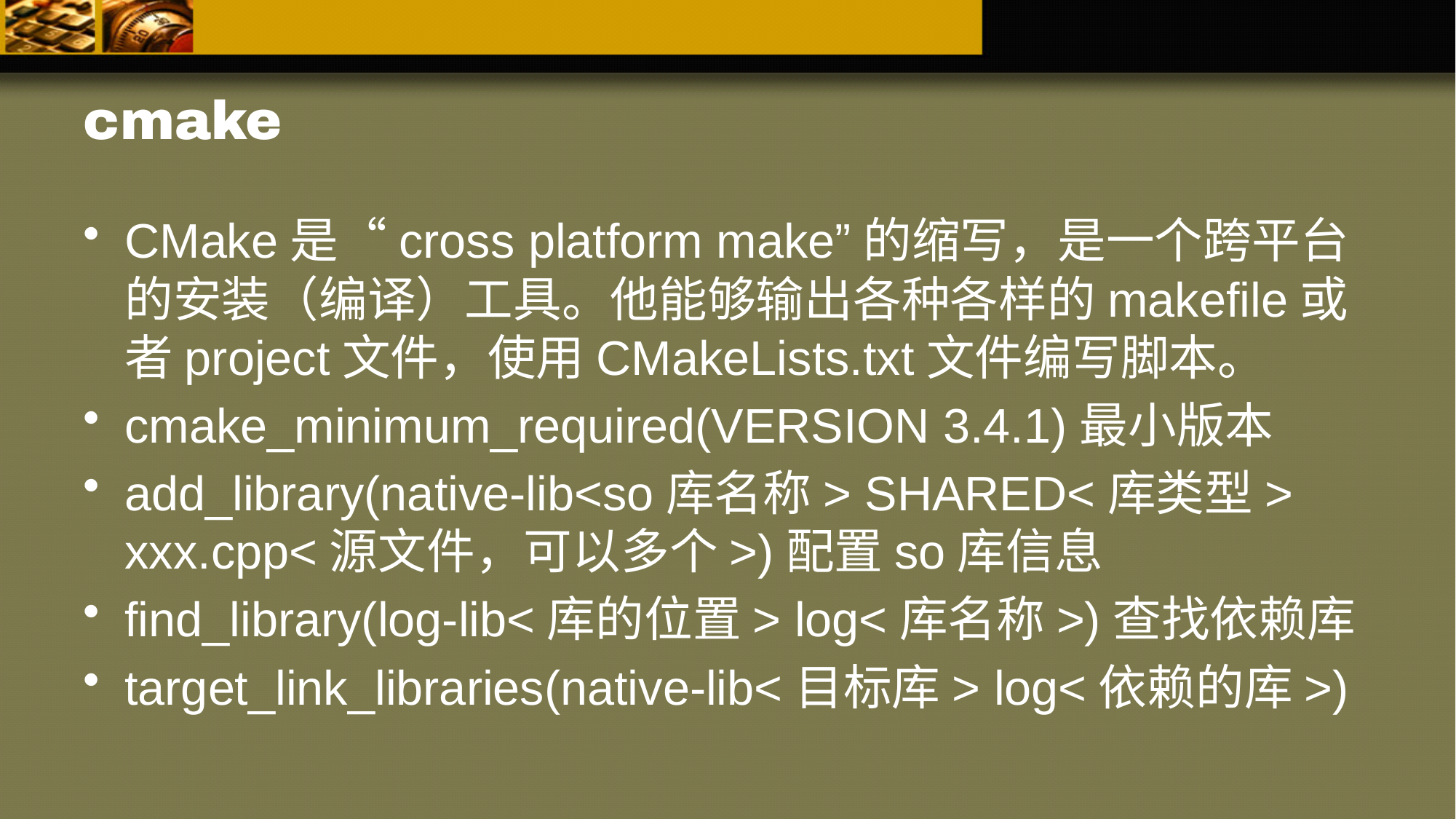

# cmake
CMake是“cross platform make”的缩写，是一个跨平台的安装（编译）工具。他能够输出各种各样的makefile或者project文件，使用CMakeLists.txt文件编写脚本。
cmake_minimum_required(VERSION 3.4.1)最小版本
add_library(native-lib<so库名称> SHARED<库类型> xxx.cpp<源文件，可以多个>)配置so库信息
find_library(log-lib<库的位置> log<库名称>)查找依赖库
target_link_libraries(native-lib<目标库> log<依赖的库>)